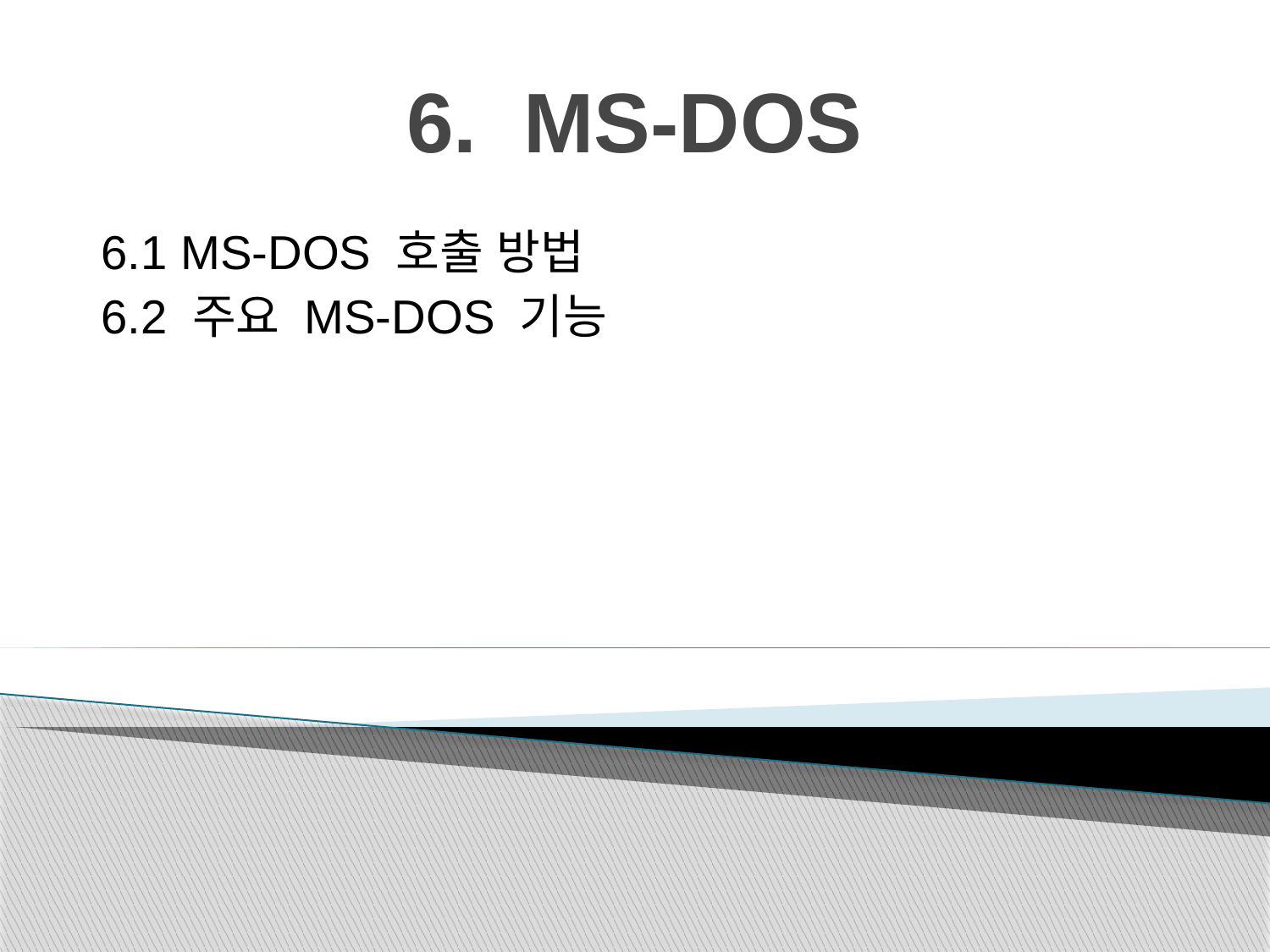

# 6.  MS-DOS
6.1 MS-DOS 호출 방법
6.2 주요 MS-DOS 기능